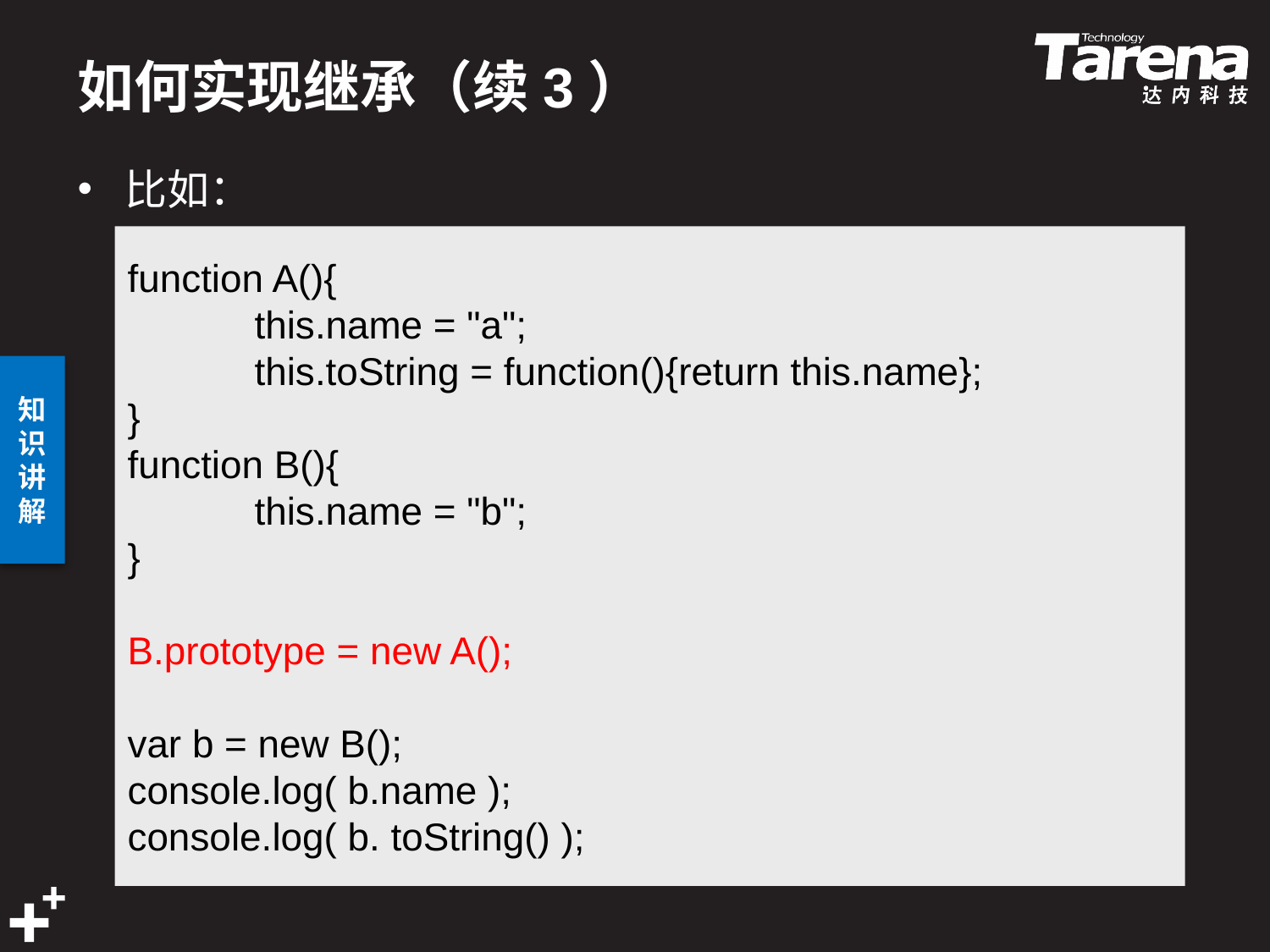

# 如何实现继承（续3）
比如：
function A(){
	this.name = "a";
	this.toString = function(){return this.name};
}
function B(){
	this.name = "b";
}

B.prototype = new A();

var b = new B();
console.log( b.name );
console.log( b. toString() );